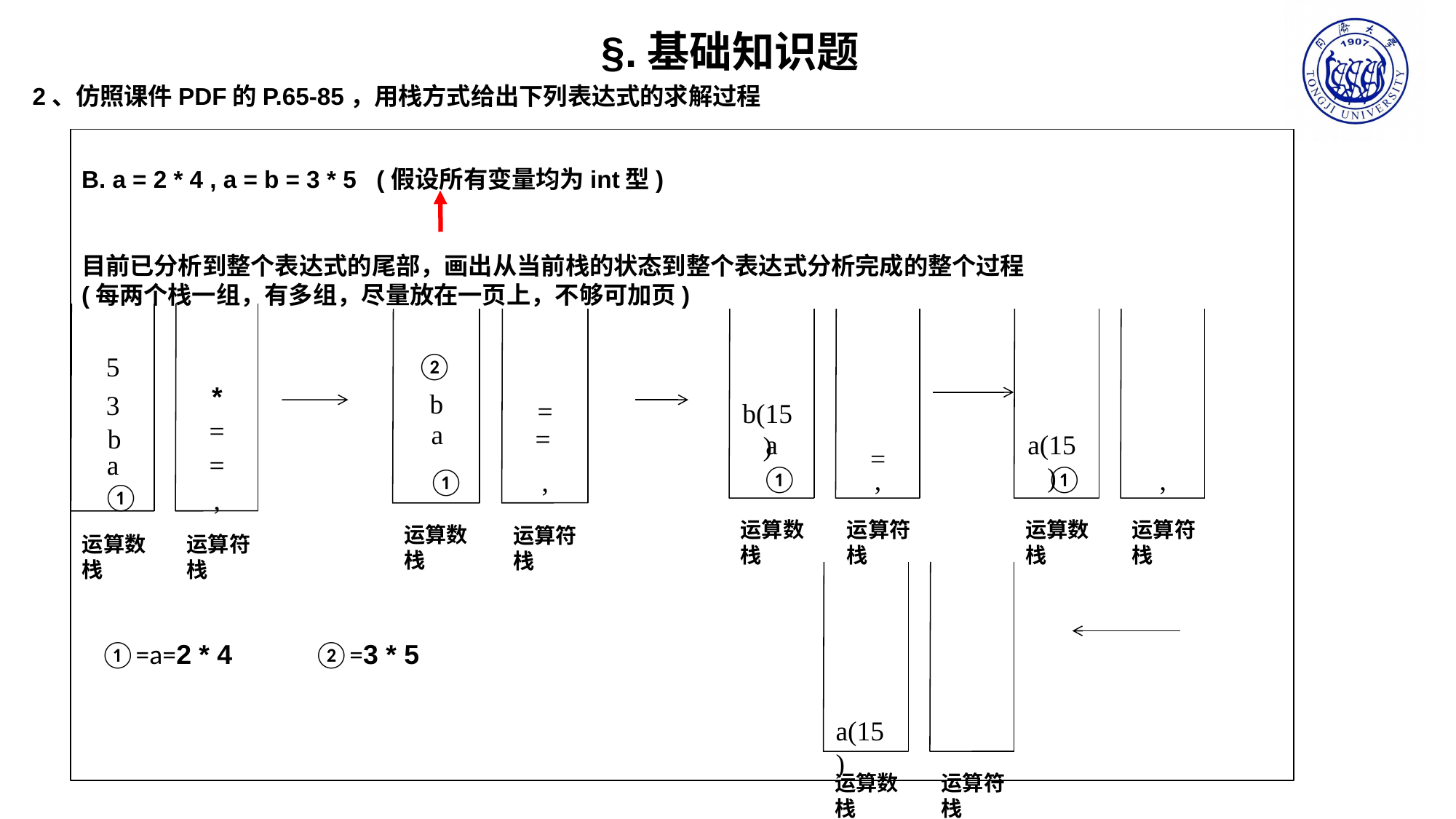

§.基础知识题
2、仿照课件PDF的P.65-85，用栈方式给出下列表达式的求解过程

B. a = 2 * 4 , a = b = 3 * 5   (假设所有变量均为int型)

目前已分析到整个表达式的尾部，画出从当前栈的状态到整个表达式分析完成的整个过程
(每两个栈一组，有多组，尽量放在一页上，不够可加页)

,
运算符栈
a

运算数栈
5
3
b
①
*
=
=

,
运算符栈
b

运算数栈
a
①
=
=

,
运算符栈
a

运算数栈
b(15)
①

=

,
运算符栈
a(15)

运算数栈

①

②

运算符栈

运算数栈

①=a=2 * 4
②=3 * 5
a(15)